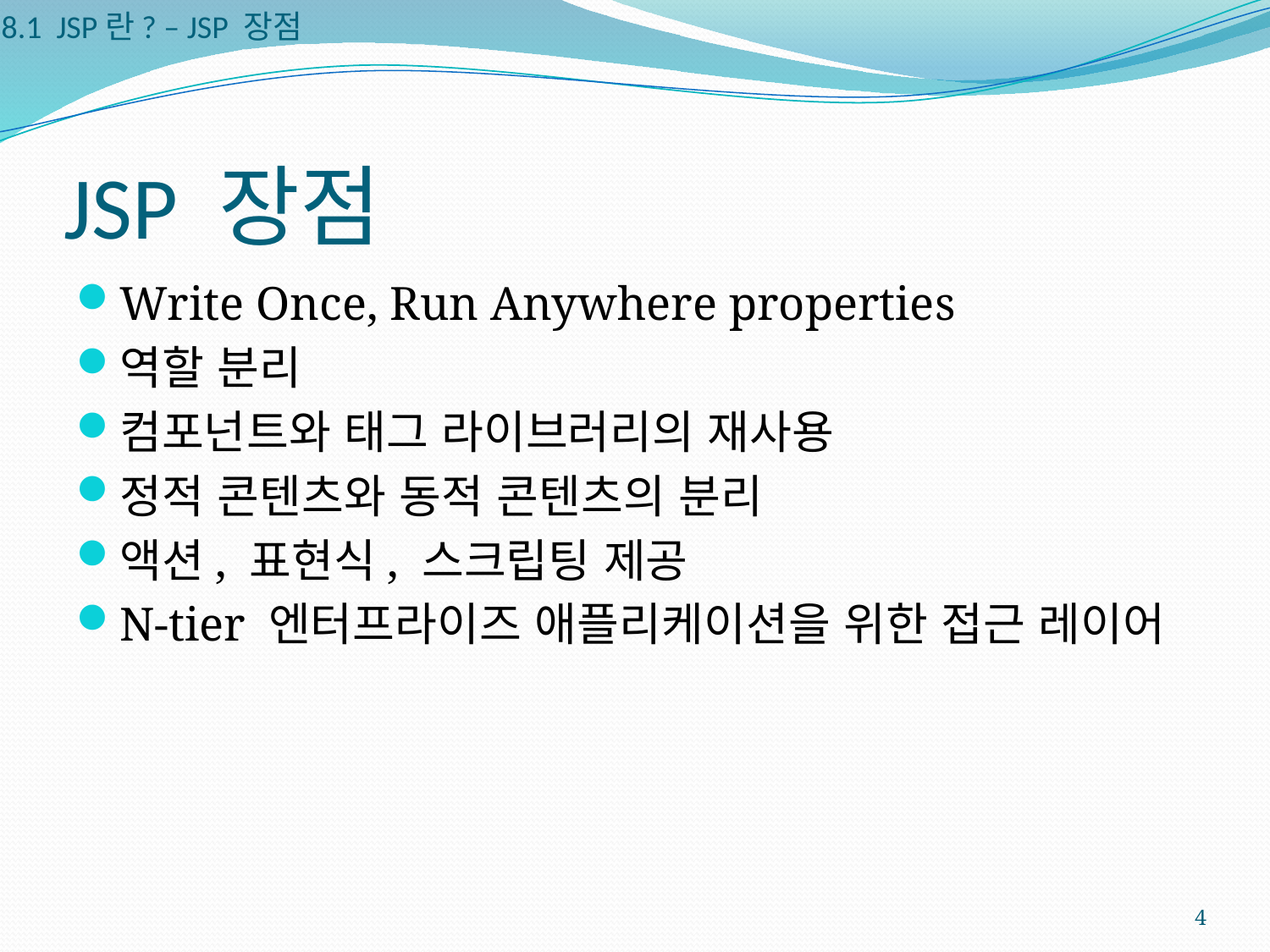

8.1  JSP란? – JSP 장점
# JSP 장점
Write Once, Run Anywhere properties
역할 분리
컴포넌트와 태그 라이브러리의 재사용
정적 콘텐츠와 동적 콘텐츠의 분리
액션, 표현식, 스크립팅 제공
N-tier 엔터프라이즈 애플리케이션을 위한 접근 레이어
4